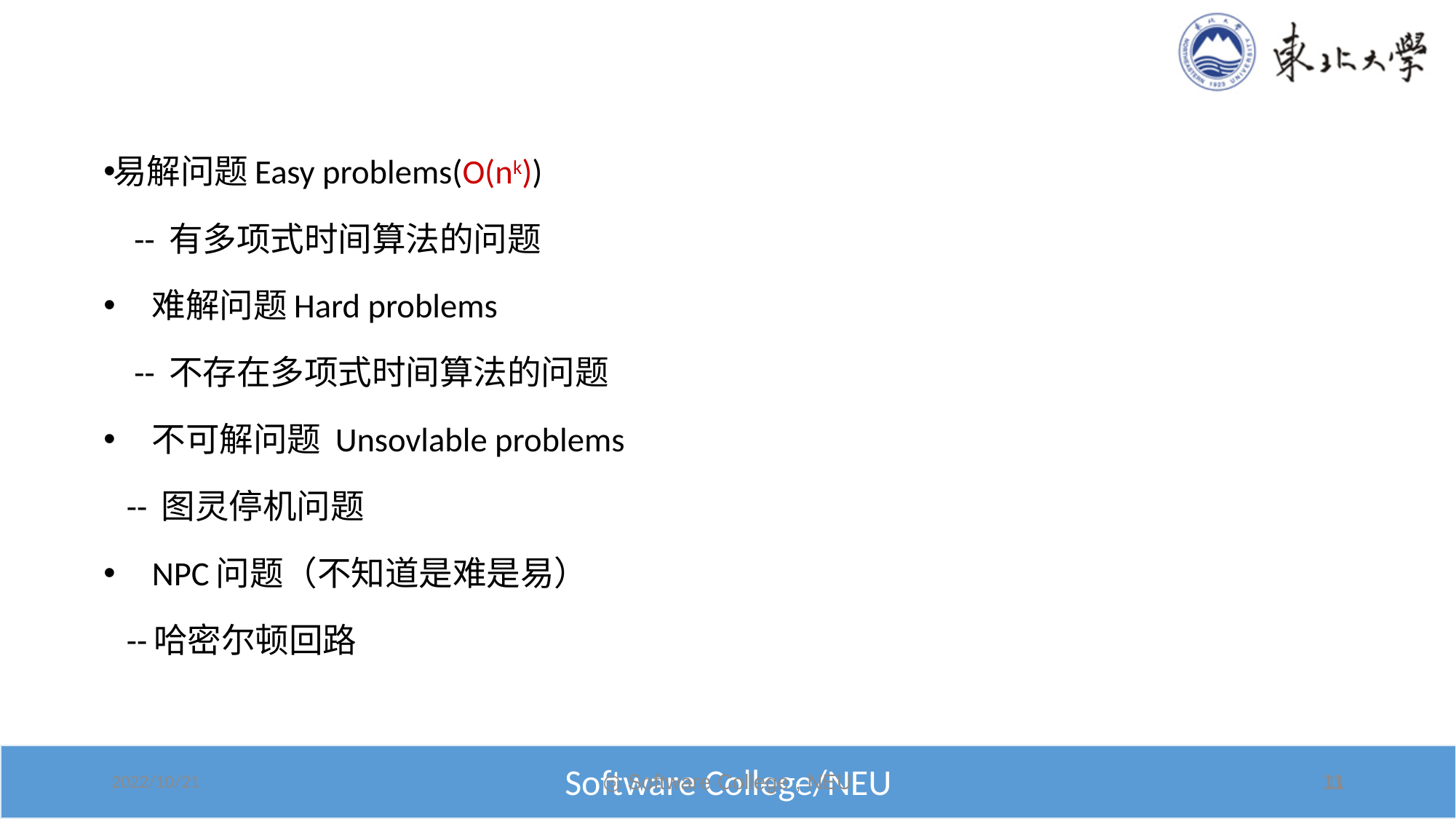

易解问题Easy problems(O(nk))
    -- 有多项式时间算法的问题
难解问题Hard problems
    -- 不存在多项式时间算法的问题
不可解问题 Unsovlable problems
   -- 图灵停机问题
NPC问题（不知道是难是易）
   --哈密尔顿回路

◎ Software College , NEU
11